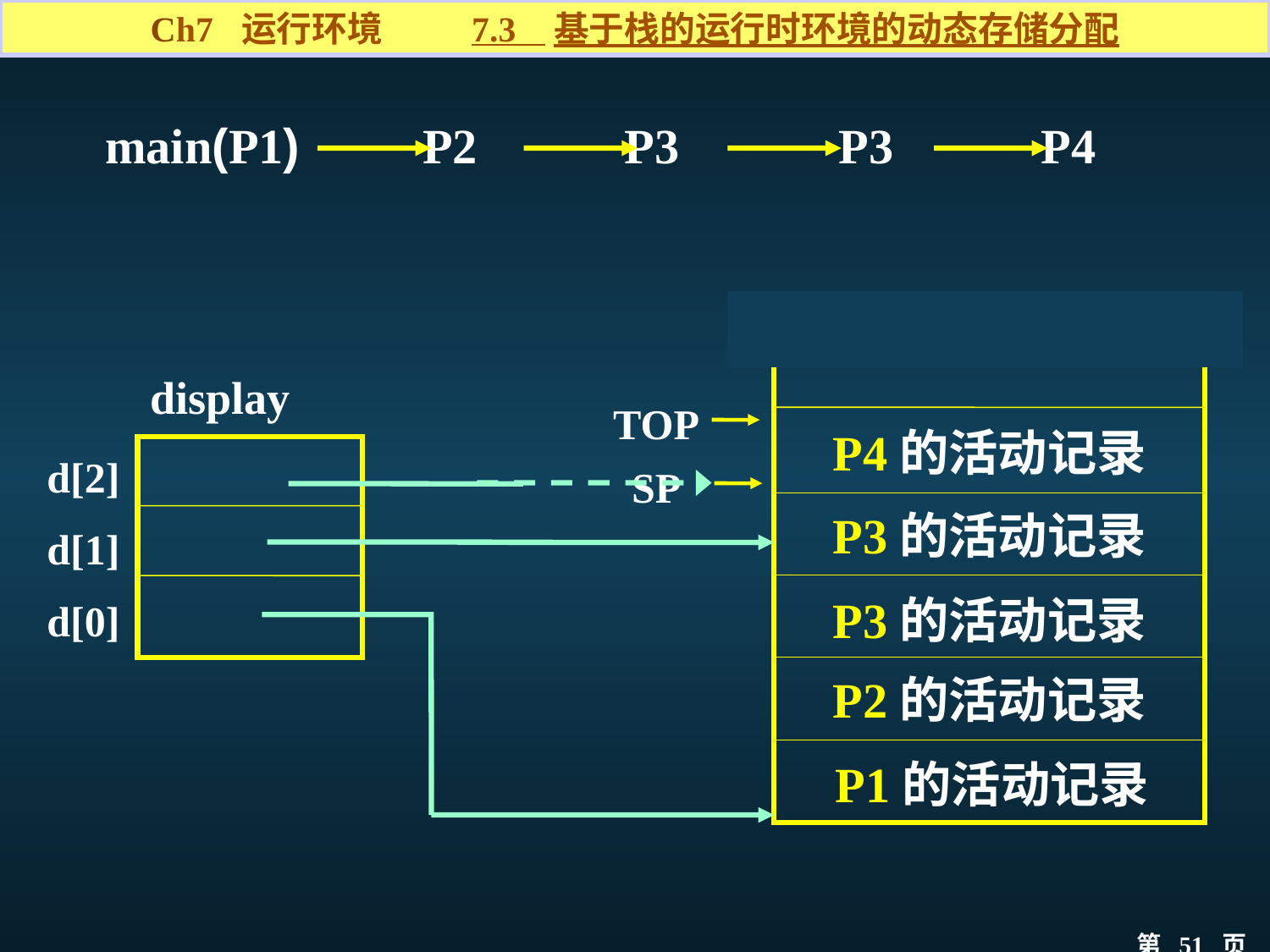

Ch7  运行环境          7.3   基于栈的运行时环境的动态存储分配
main(P1)          P2            P3             P3            P4

TOP

P4的活动记录
   SP

P3的活动记录
P3的活动记录

P2的活动记录
P1的活动记录
display

d[2]
d[1]
d[0]